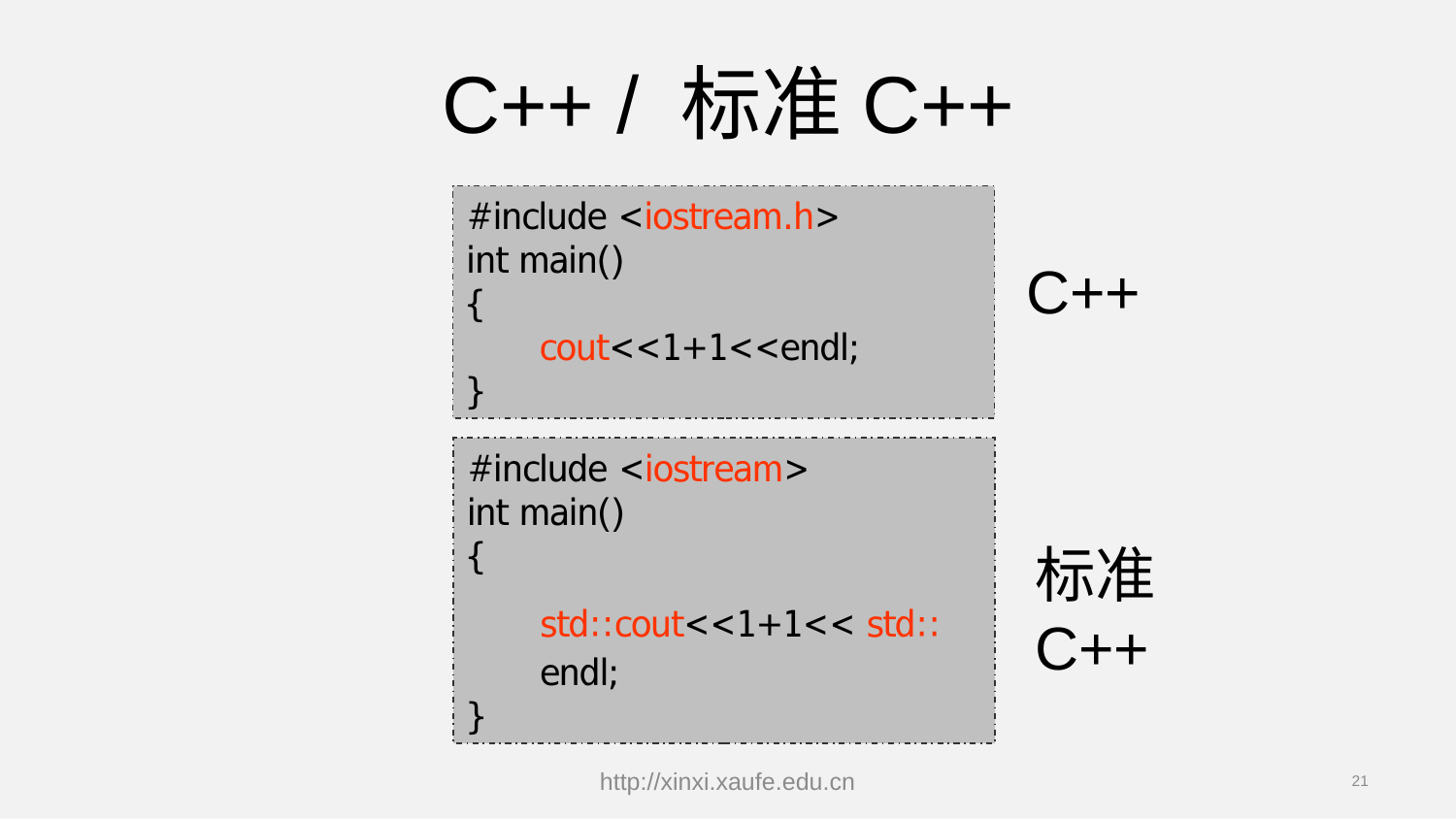

# C++ / 标准C++
#include <iostream.h>
int main()
{
	cout<<1+1<<endl;
}
C++
#include <iostream>
int main()
{
	std::cout<<1+1<< std:: endl;
}
标准C++
http://xinxi.xaufe.edu.cn
21